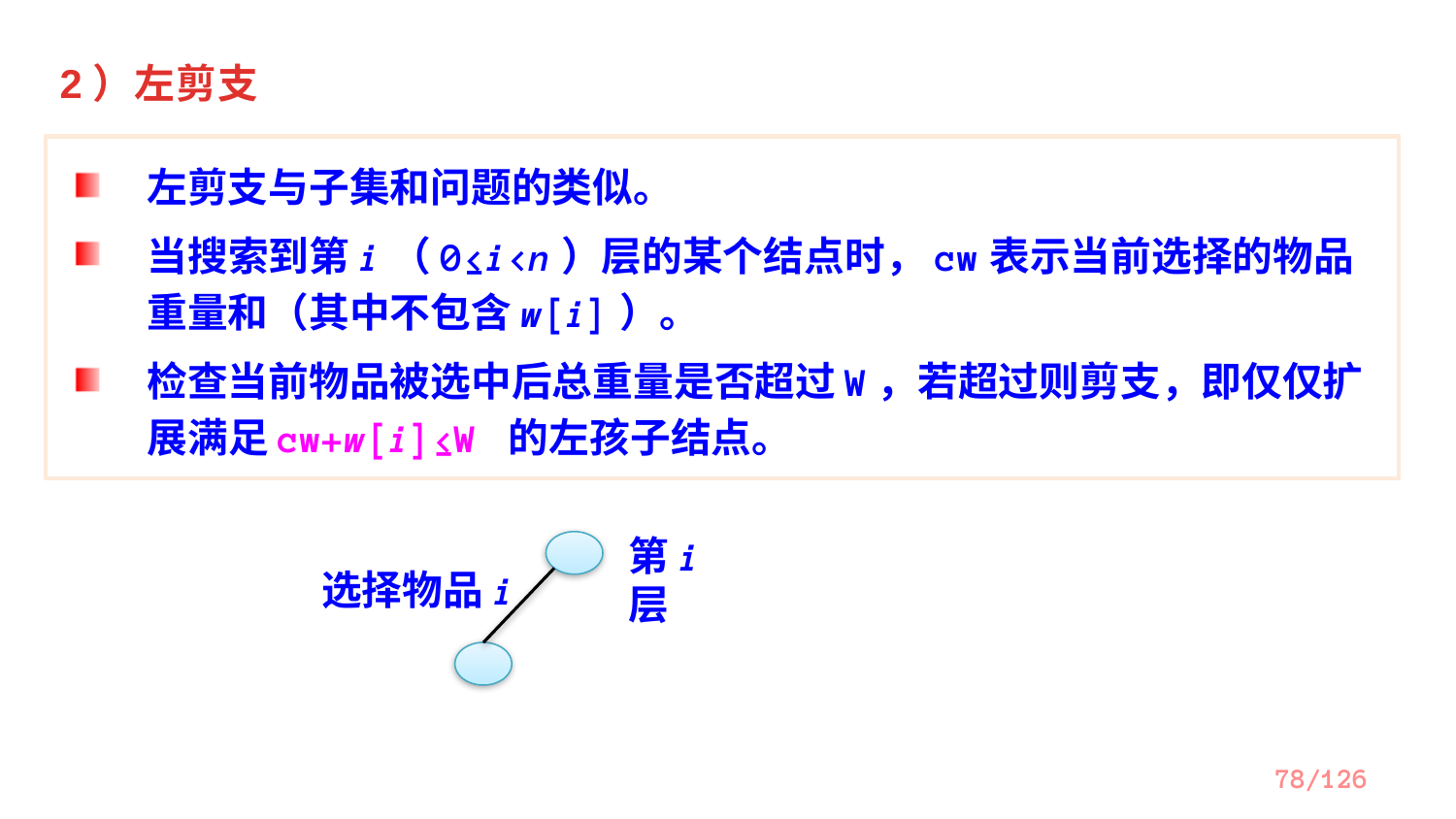

2）左剪支
左剪支与子集和问题的类似。
当搜索到第i（0≤i<n）层的某个结点时，cw表示当前选择的物品重量和（其中不包含w[i]）。
检查当前物品被选中后总重量是否超过W，若超过则剪支，即仅仅扩展满足cw+w[i]≤W 的左孩子结点。
第i层

选择物品i

78/126